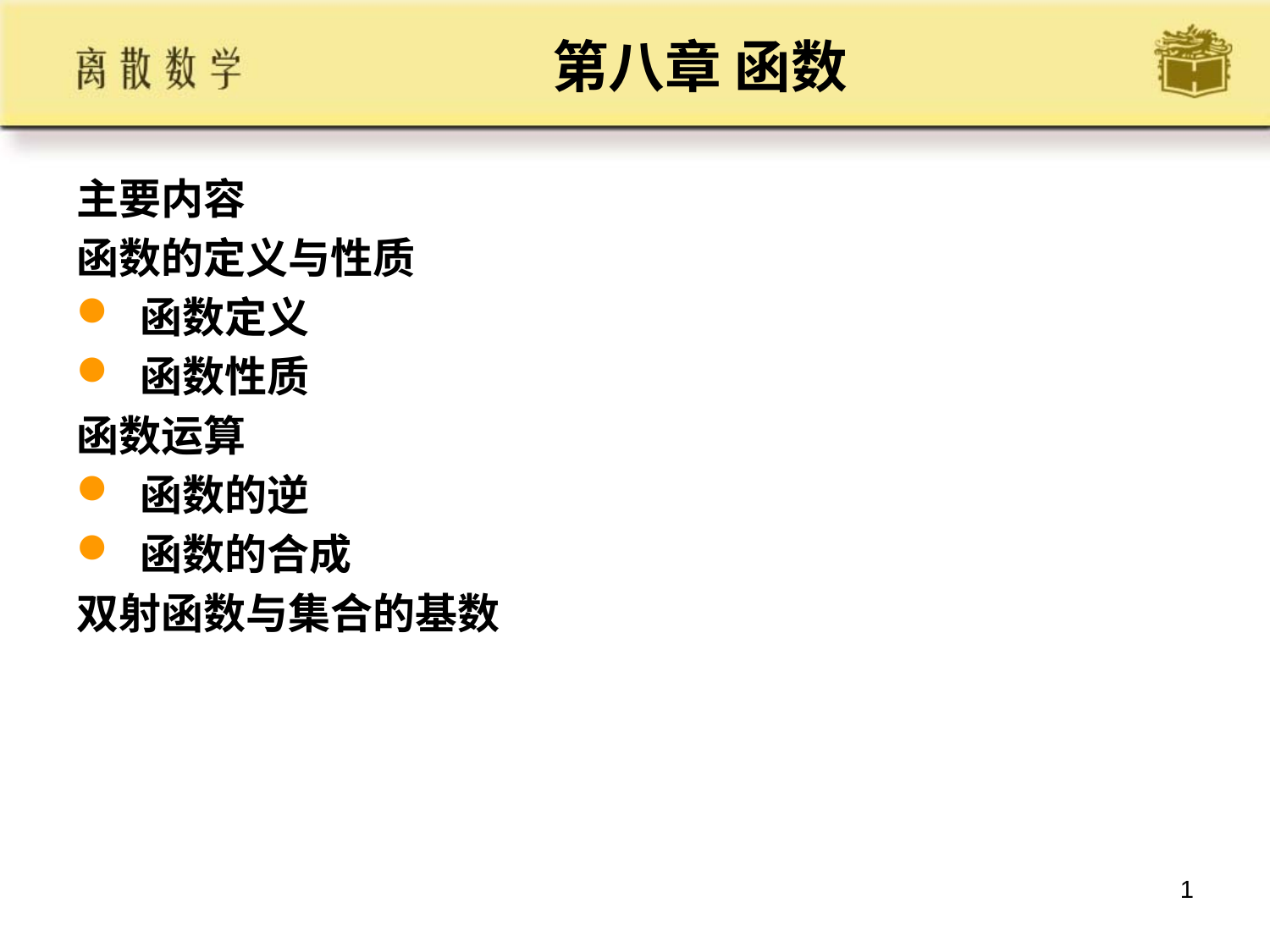

# 第八章 函数
主要内容
函数的定义与性质
函数定义
函数性质
函数运算
函数的逆
函数的合成
双射函数与集合的基数
1